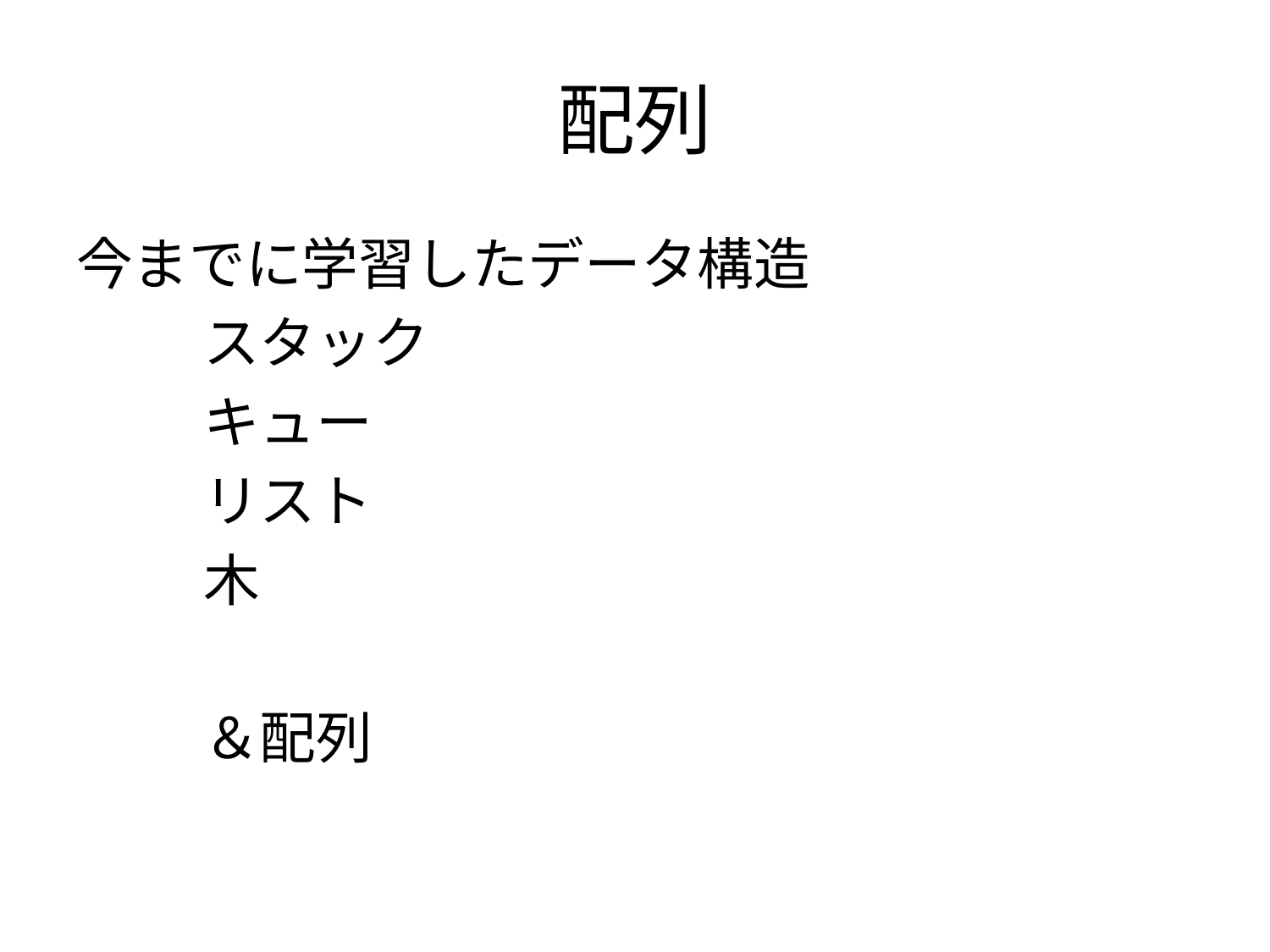

# 配列
今までに学習したデータ構造
	スタック
	キュー
	リスト
	木

	＆配列